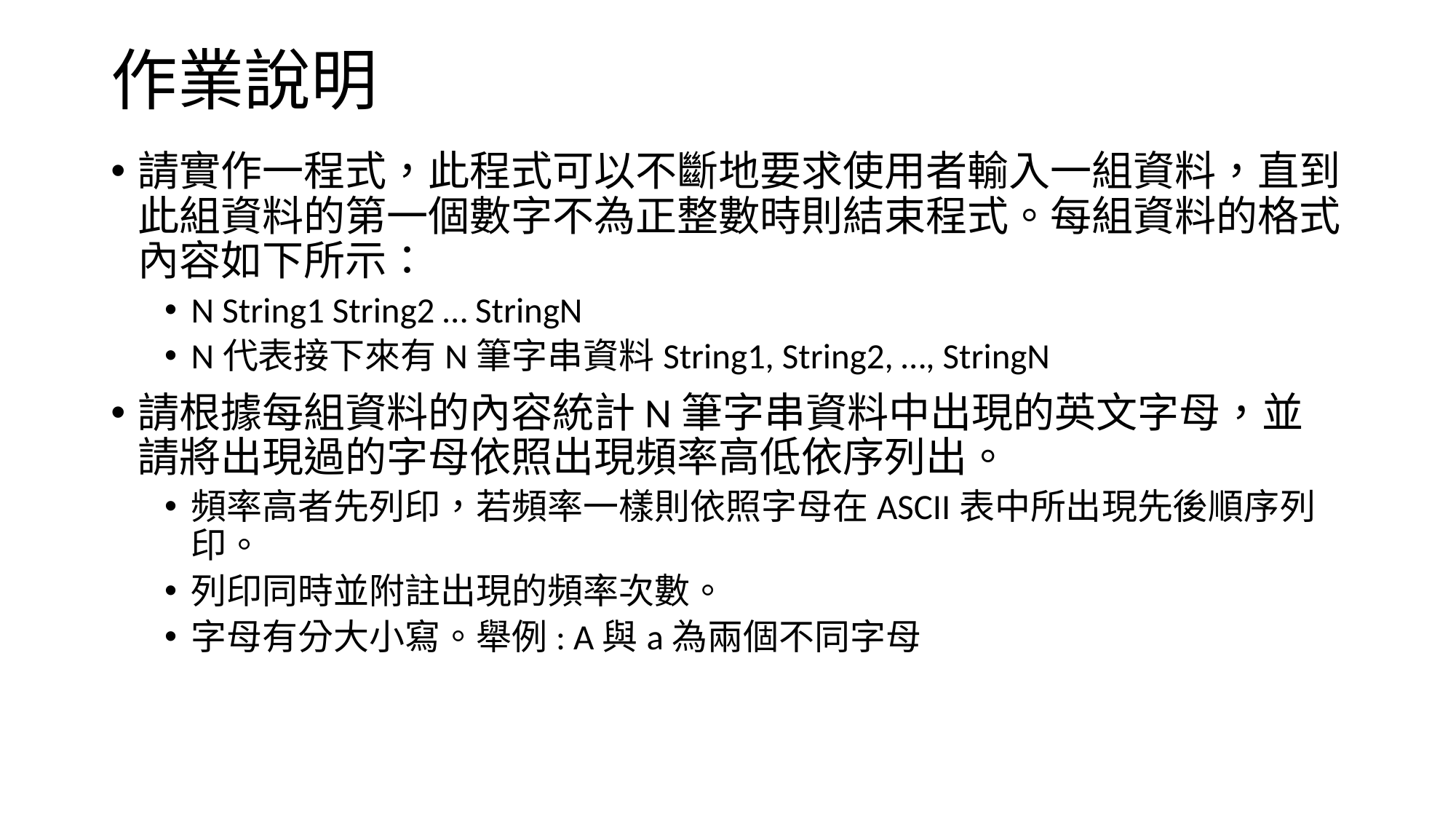

# 作業說明
請實作一程式，此程式可以不斷地要求使用者輸入一組資料，直到此組資料的第一個數字不為正整數時則結束程式。每組資料的格式內容如下所示：
N String1 String2 … StringN
N代表接下來有N筆字串資料String1, String2, …, StringN
請根據每組資料的內容統計N筆字串資料中出現的英文字母，並請將出現過的字母依照出現頻率高低依序列出。
頻率高者先列印，若頻率一樣則依照字母在ASCII表中所出現先後順序列印。
列印同時並附註出現的頻率次數。
字母有分大小寫。舉例: A與a為兩個不同字母